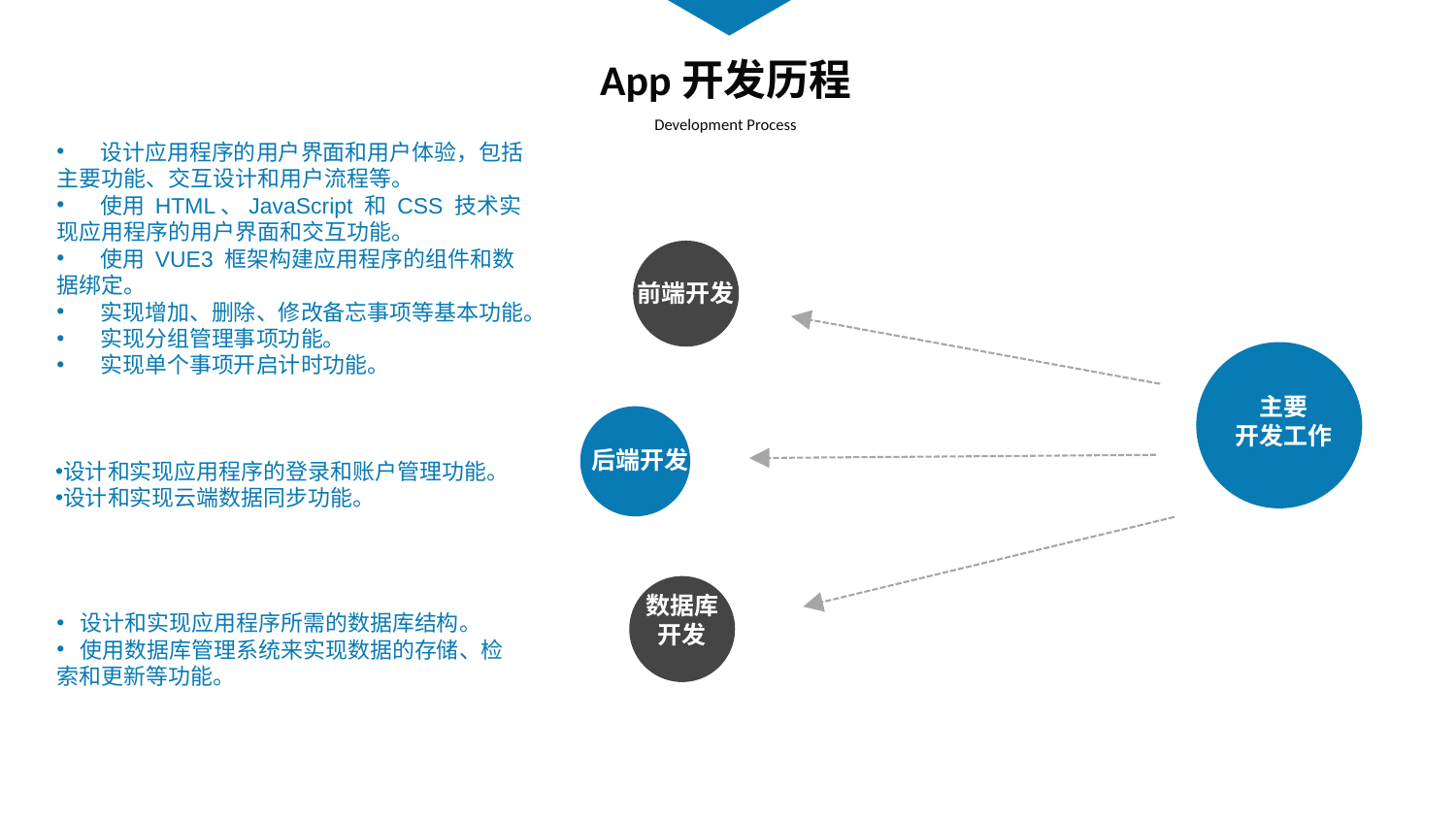

App开发历程
Development Process
      设计应用程序的用户界面和用户体验，包括主要功能、交互设计和用户流程等。
      使用 HTML、JavaScript 和 CSS 技术实现应用程序的用户界面和交互功能。
      使用 VUE3 框架构建应用程序的组件和数据绑定。
      实现增加、删除、修改备忘事项等基本功能。
      实现分组管理事项功能。
      实现单个事项开启计时功能。

前端开发

主要
开发工作

后端开发
设计和实现应用程序的登录和账户管理功能。
设计和实现云端数据同步功能。

数据库
开发
  设计和实现应用程序所需的数据库结构。
  使用数据库管理系统来实现数据的存储、检索和更新等功能。